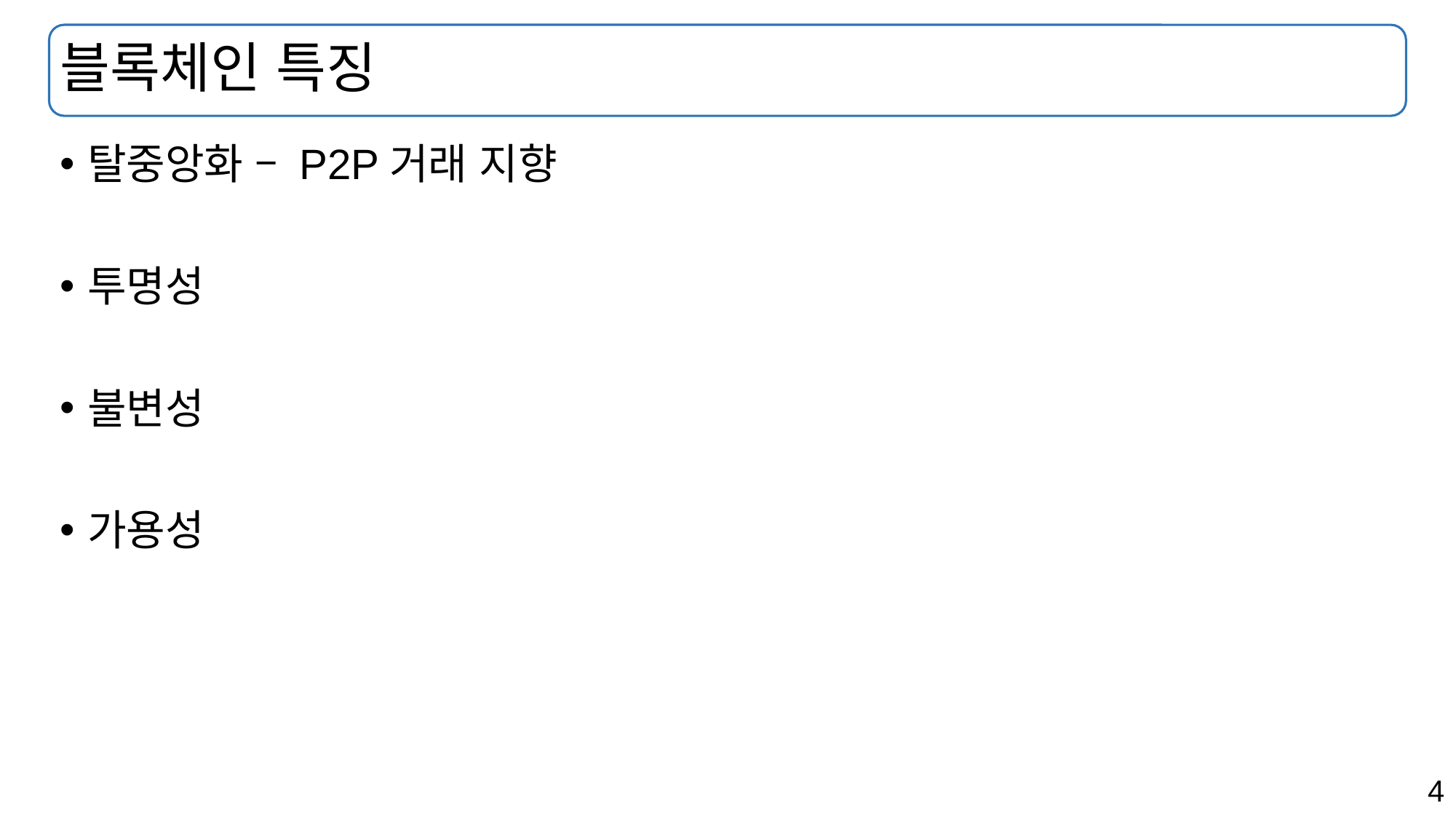

# 블록체인 특징
탈중앙화 – P2P거래 지향

투명성

불변성

가용성